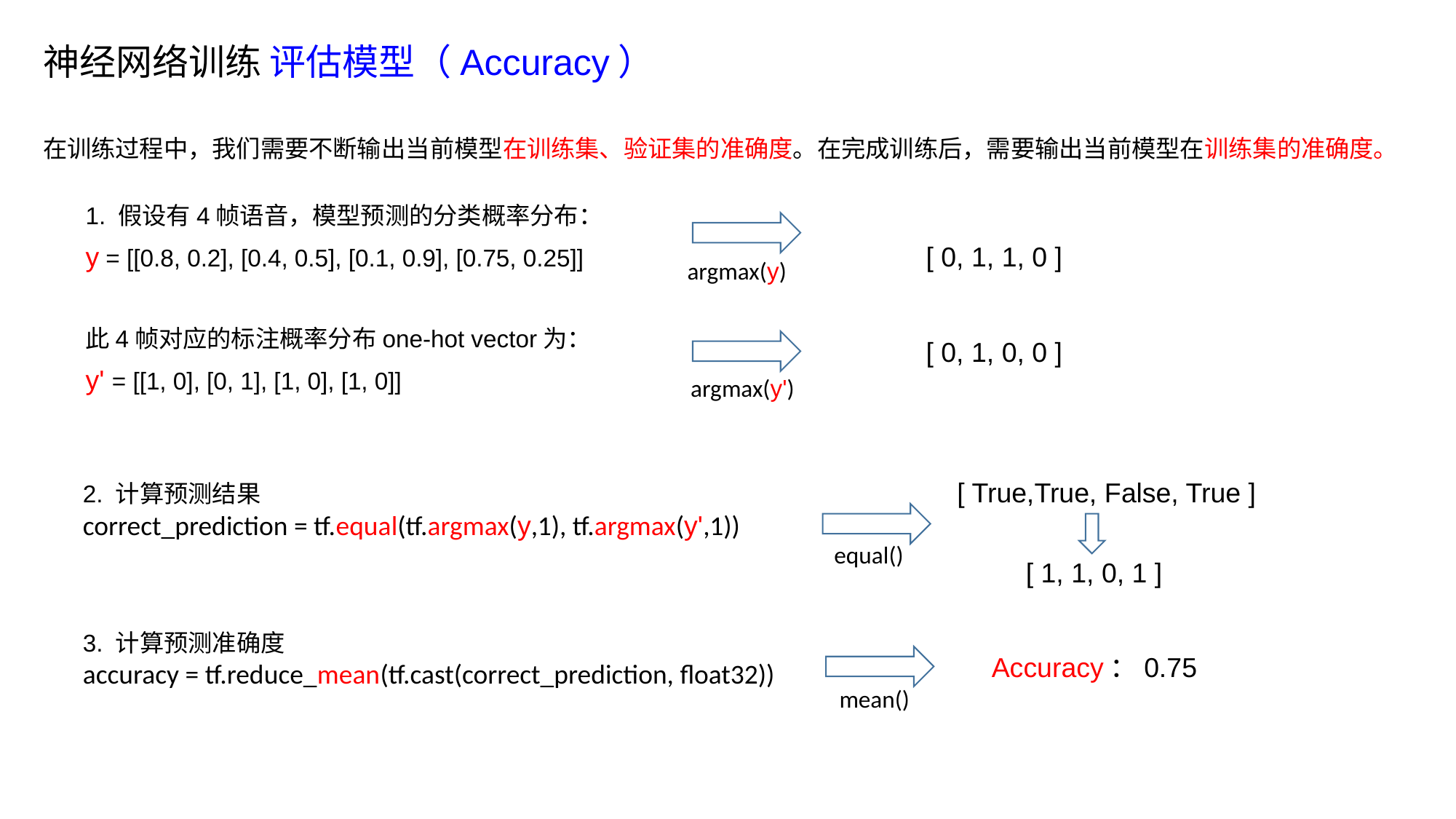

神经网络训练 评估模型（Accuracy）
在训练过程中，我们需要不断输出当前模型在训练集、验证集的准确度。在完成训练后，需要输出当前模型在训练集的准确度。
1. 假设有4帧语音，模型预测的分类概率分布：
y = [[0.8, 0.2], [0.4, 0.5], [0.1, 0.9], [0.75, 0.25]]

此4帧对应的标注概率分布one-hot vector为：
y' = [[1, 0], [0, 1], [1, 0], [1, 0]]

[ 0, 1, 1, 0 ]
argmax(y)
[ 0, 1, 0, 0 ]

argmax(y')
[ True,True, False, True ]
2. 计算预测结果
correct_prediction = tf.equal(tf.argmax(y,1), tf.argmax(y',1))

equal()
[ 1, 1, 0, 1 ]
3. 计算预测准确度
accuracy = tf.reduce_mean(tf.cast(correct_prediction, float32))
Accuracy：0.75

mean()